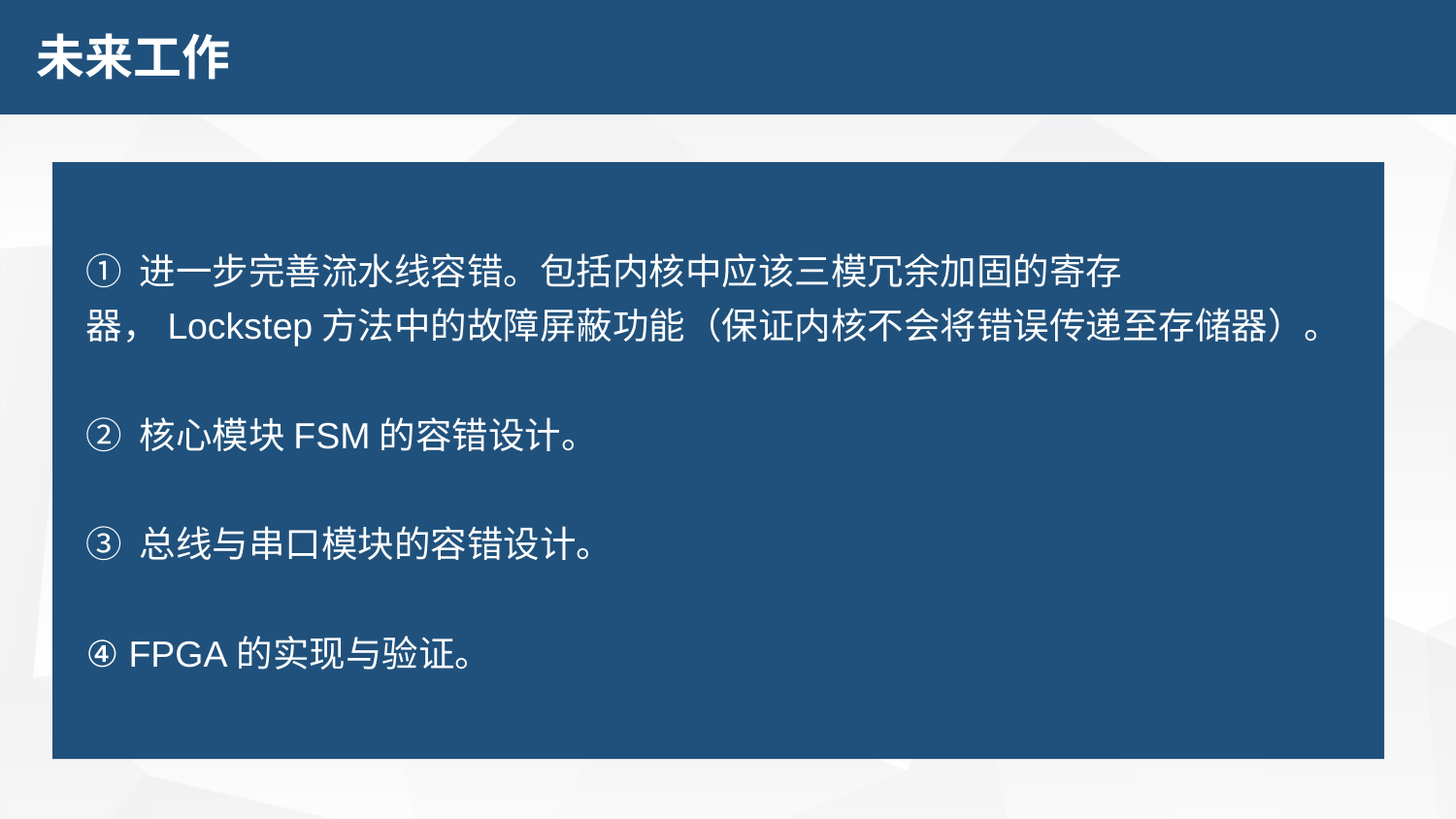

未来工作

① 进一步完善流水线容错。包括内核中应该三模冗余加固的寄存器，Lockstep方法中的故障屏蔽功能（保证内核不会将错误传递至存储器）。

② 核心模块FSM的容错设计。

③ 总线与串口模块的容错设计。

④ FPGA的实现与验证。